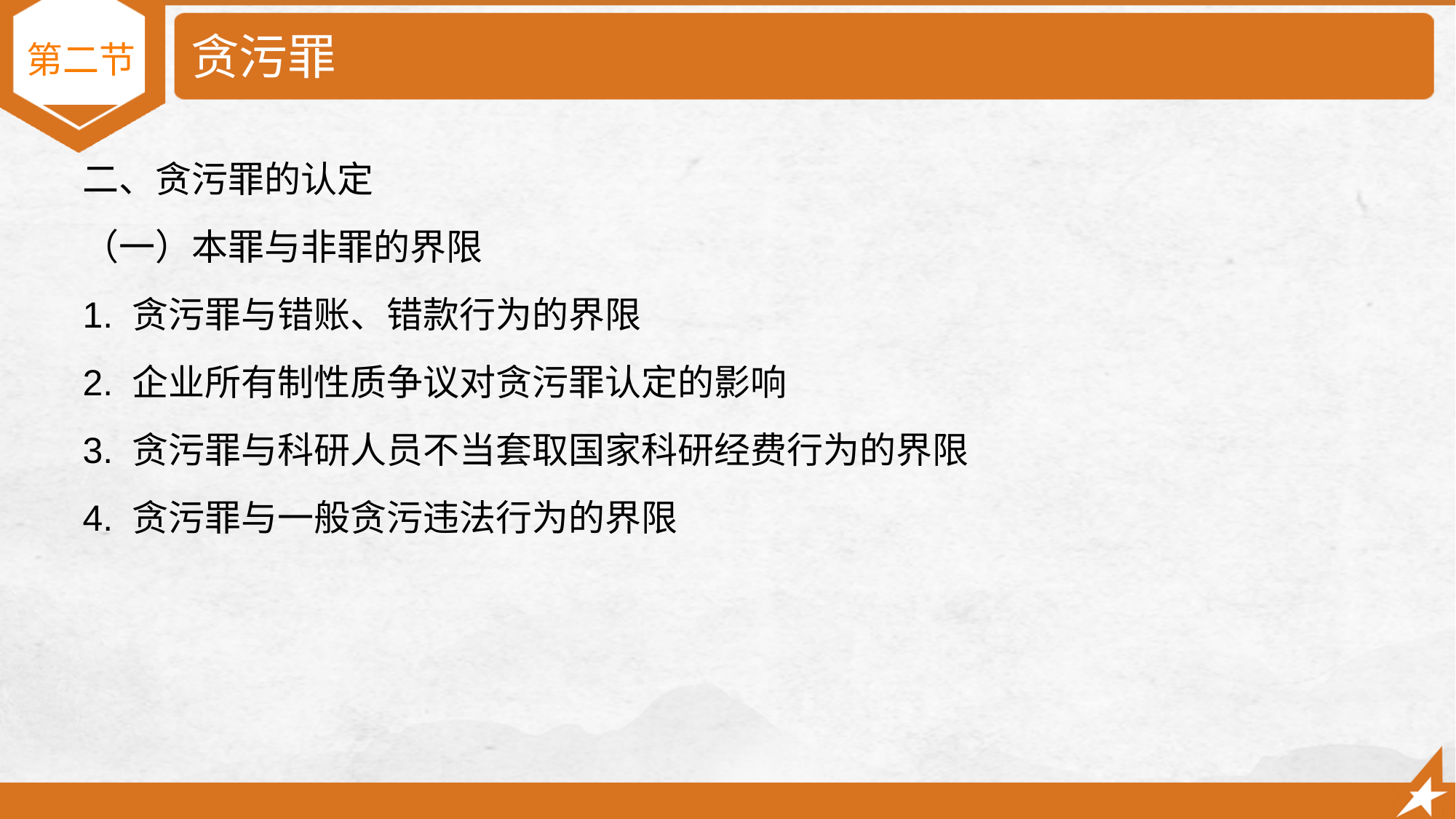

# 贪污罪
第二节
二、贪污罪的认定
（一）本罪与非罪的界限
1. 贪污罪与错账、错款行为的界限
2. 企业所有制性质争议对贪污罪认定的影响
3. 贪污罪与科研人员不当套取国家科研经费行为的界限
4. 贪污罪与一般贪污违法行为的界限